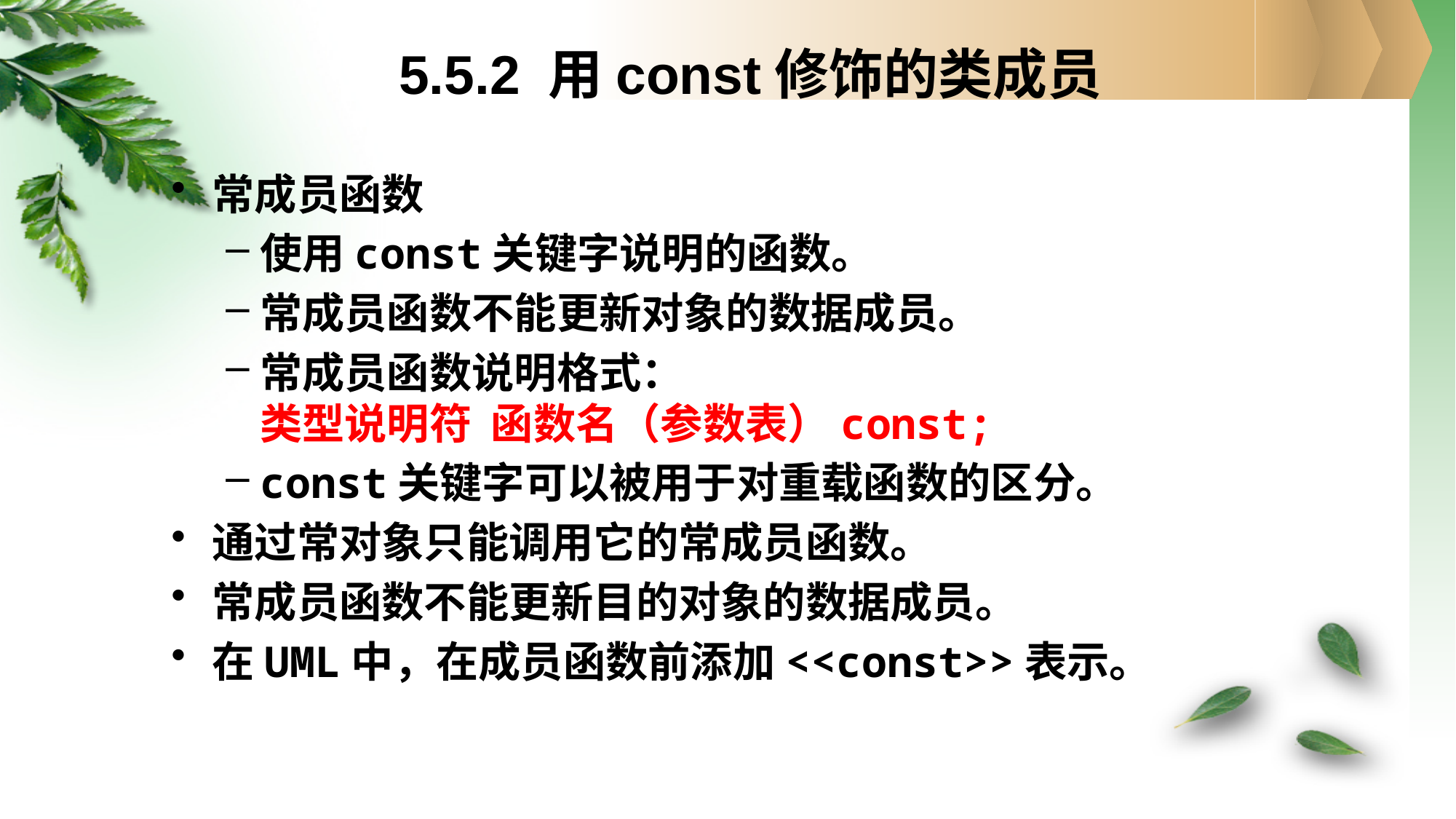

# 5.5.2 用const修饰的类成员
常成员函数
使用const关键字说明的函数。
常成员函数不能更新对象的数据成员。
常成员函数说明格式：
类型说明符  函数名（参数表）const;
const关键字可以被用于对重载函数的区分。
通过常对象只能调用它的常成员函数。
常成员函数不能更新目的对象的数据成员。
在UML中，在成员函数前添加<<const>>表示。